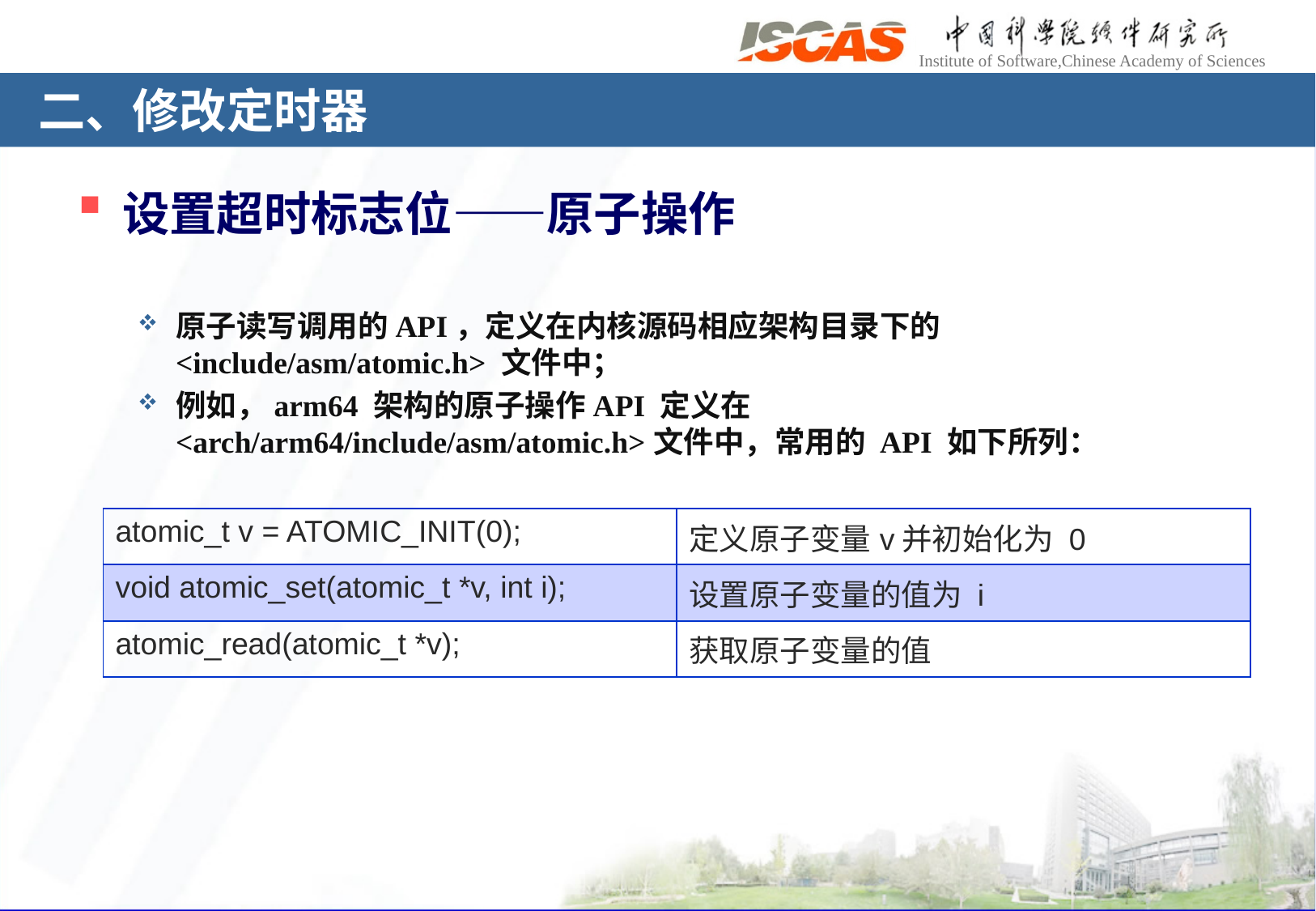

# 二、修改定时器
设置超时标志位——原子操作

原子读写调用的API，定义在内核源码相应架构目录下的 <include/asm/atomic.h> 文件中；
例如，arm64 架构的原子操作API 定义在 <arch/arm64/include/asm/atomic.h>文件中，常用的 API 如下所列：

| atomic\_t v = ATOMIC\_INIT(0); | 定义原子变量v并初始化为 0 |
| --- | --- |
| void atomic\_set(atomic\_t \*v, int i); | 设置原子变量的值为 i |
| atomic\_read(atomic\_t \*v); | 获取原子变量的值 |